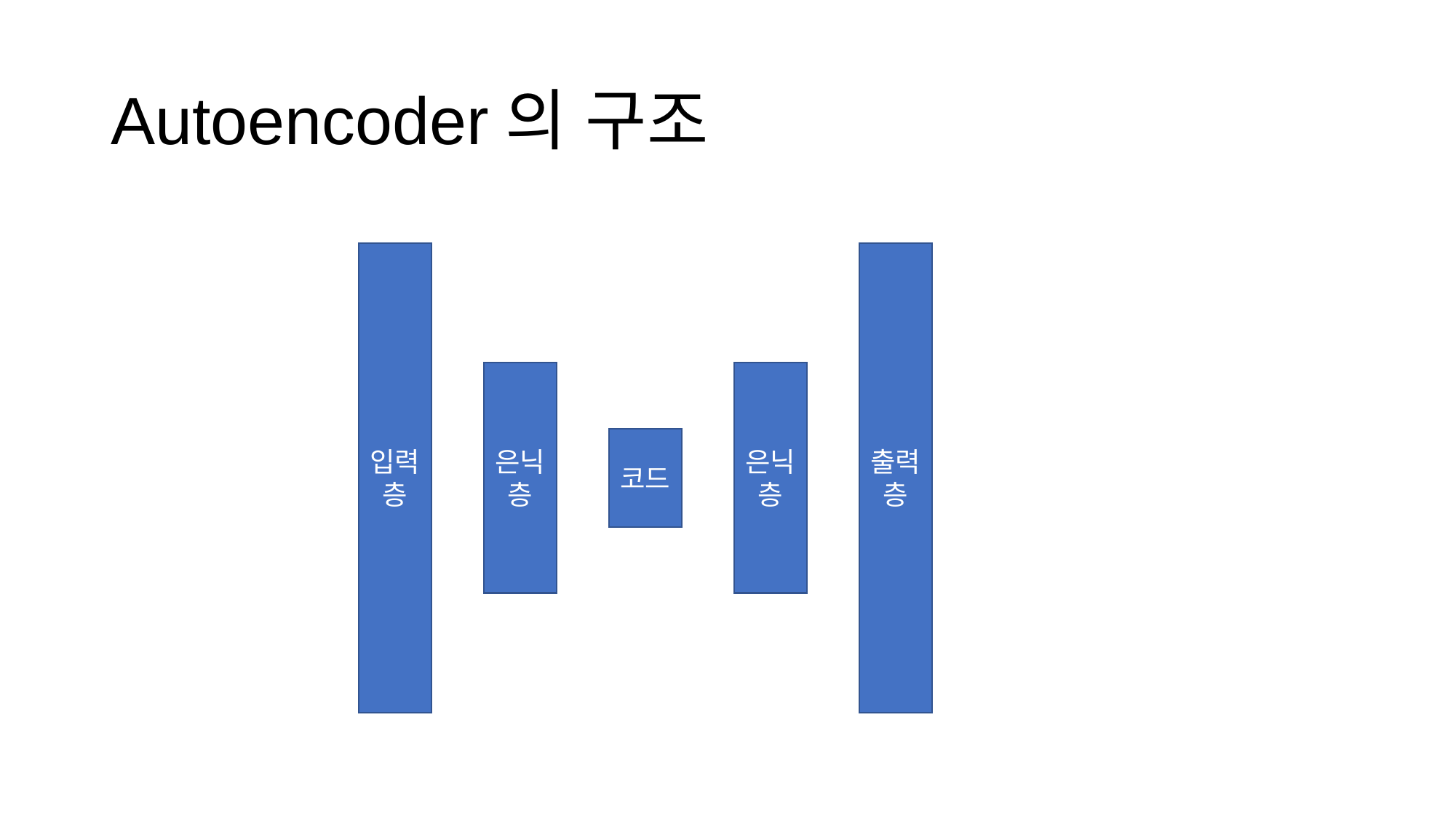

# Autoencoder의 구조
입력층
출력층
은닉층
은닉층
코드